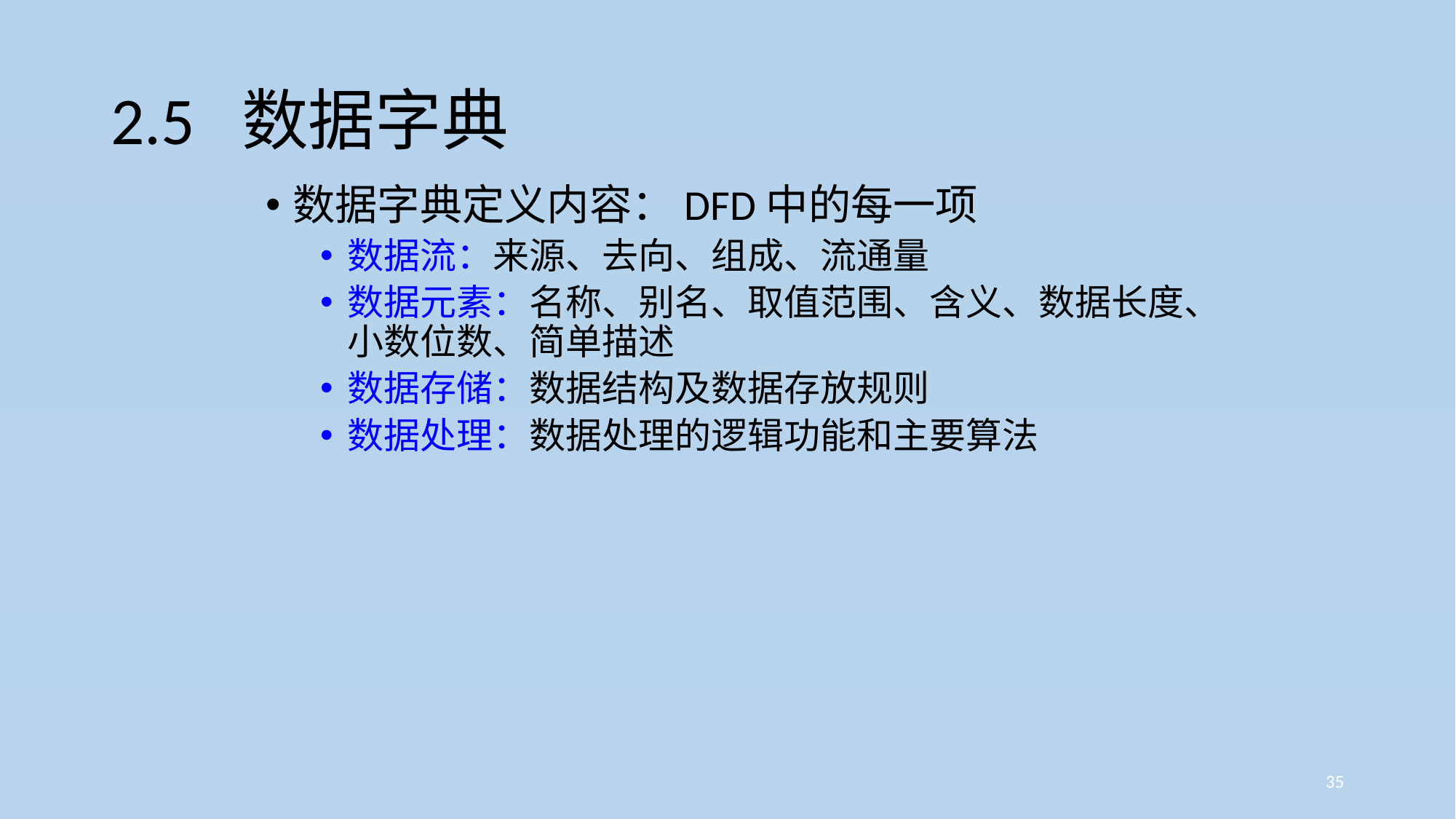

# 2.5  数据字典
数据字典定义内容：DFD中的每一项
数据流：来源、去向、组成、流通量
数据元素：名称、别名、取值范围、含义、数据长度、小数位数、简单描述
数据存储：数据结构及数据存放规则
数据处理：数据处理的逻辑功能和主要算法

35